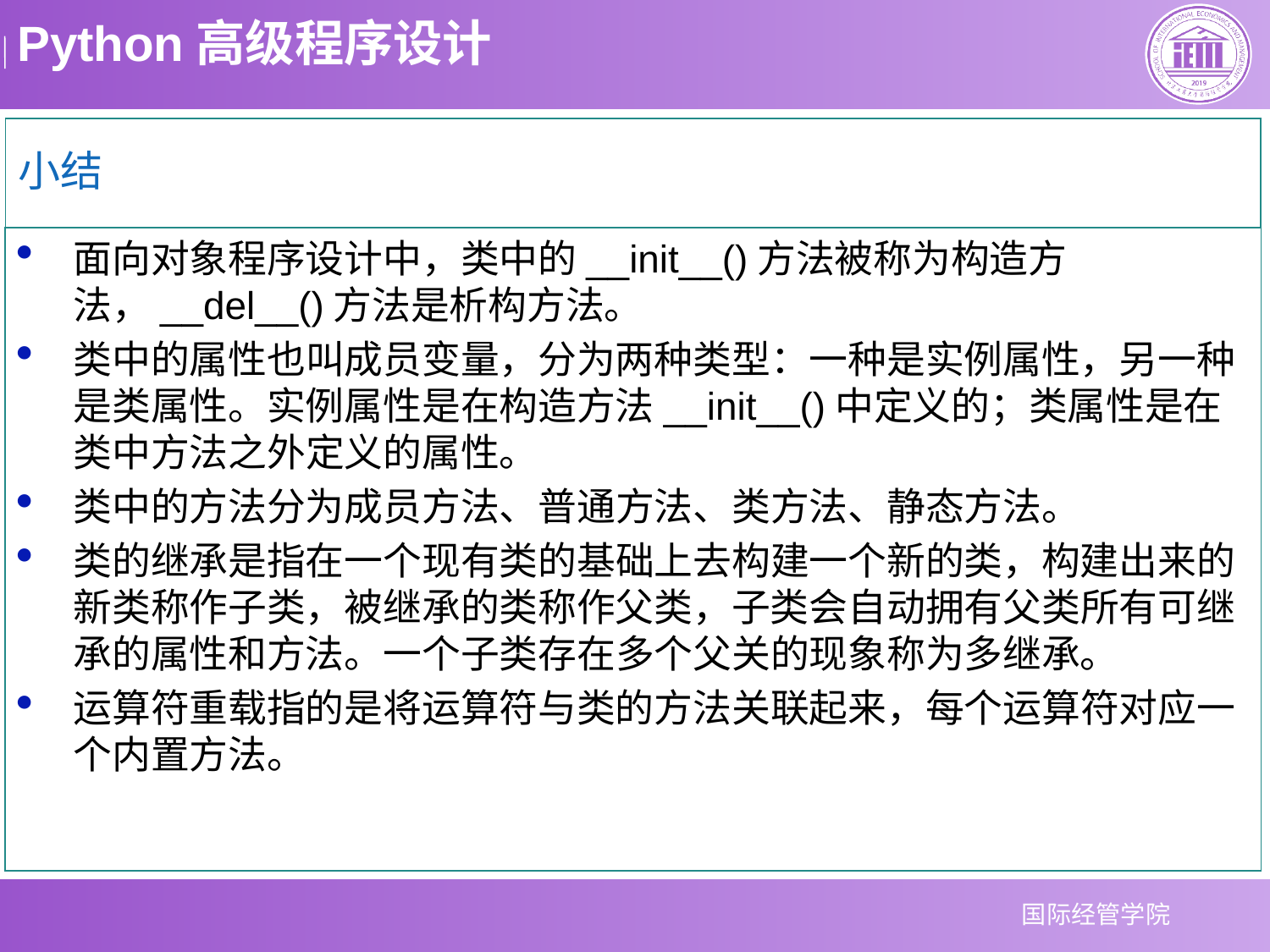

# 小结
面向对象程序设计中，类中的__init__()方法被称为构造方法，__del__()方法是析构方法。
类中的属性也叫成员变量，分为两种类型：一种是实例属性，另一种是类属性。实例属性是在构造方法__init__()中定义的；类属性是在类中方法之外定义的属性。
类中的方法分为成员方法、普通方法、类方法、静态方法。
类的继承是指在一个现有类的基础上去构建一个新的类，构建出来的新类称作子类，被继承的类称作父类，子类会自动拥有父类所有可继承的属性和方法。一个子类存在多个父关的现象称为多继承。
运算符重载指的是将运算符与类的方法关联起来，每个运算符对应一个内置方法。